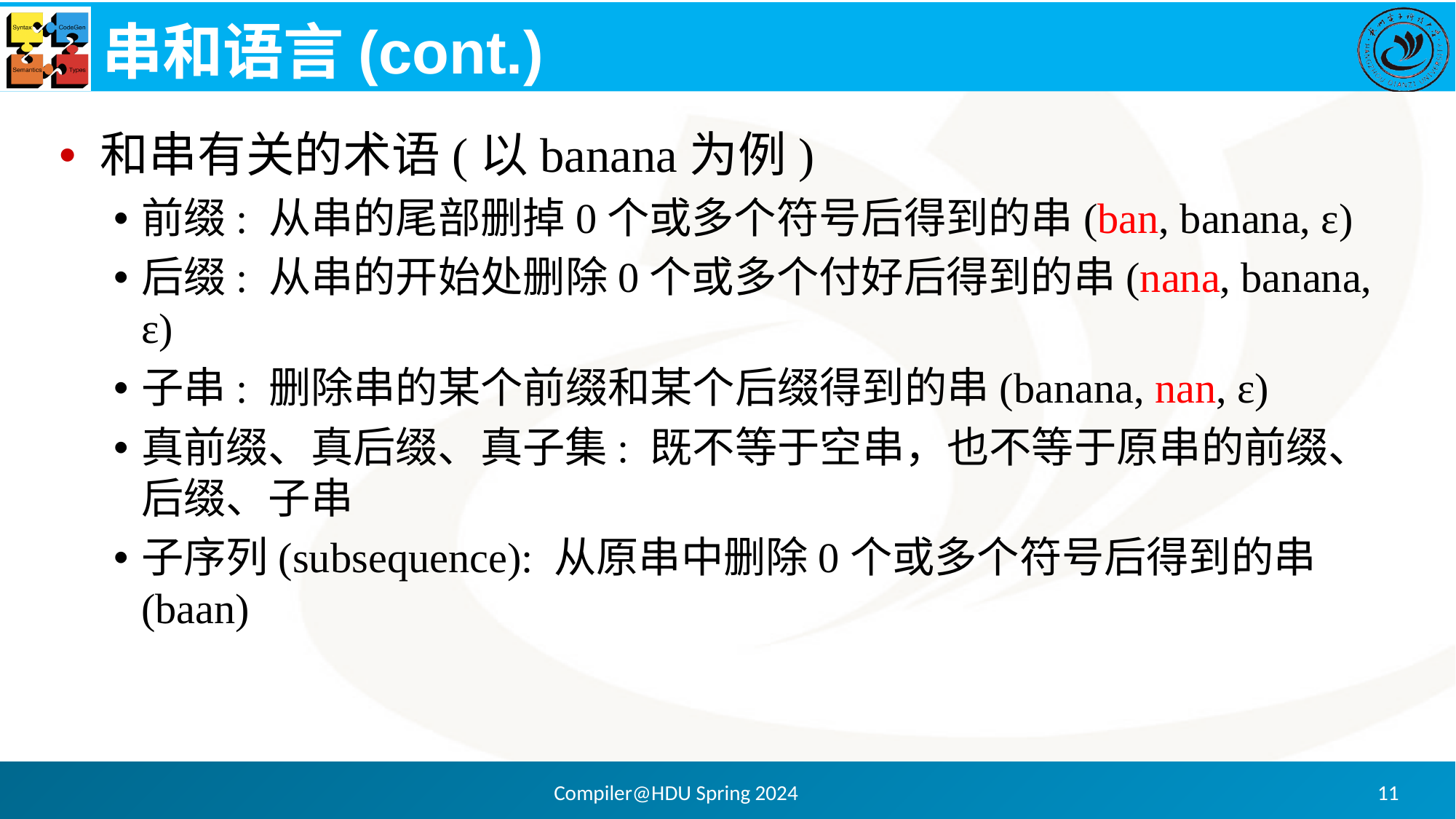

# 串和语言(cont.)
和串有关的术语(以banana为例)
前缀: 从串的尾部删掉0个或多个符号后得到的串(ban, banana, ε)
后缀: 从串的开始处删除0个或多个付好后得到的串(nana, banana, ε)
子串: 删除串的某个前缀和某个后缀得到的串(banana, nan, ε)
真前缀、真后缀、真子集: 既不等于空串，也不等于原串的前缀、后缀、子串
子序列(subsequence): 从原串中删除0个或多个符号后得到的串(baan)
Compiler@HDU Spring 2024
11